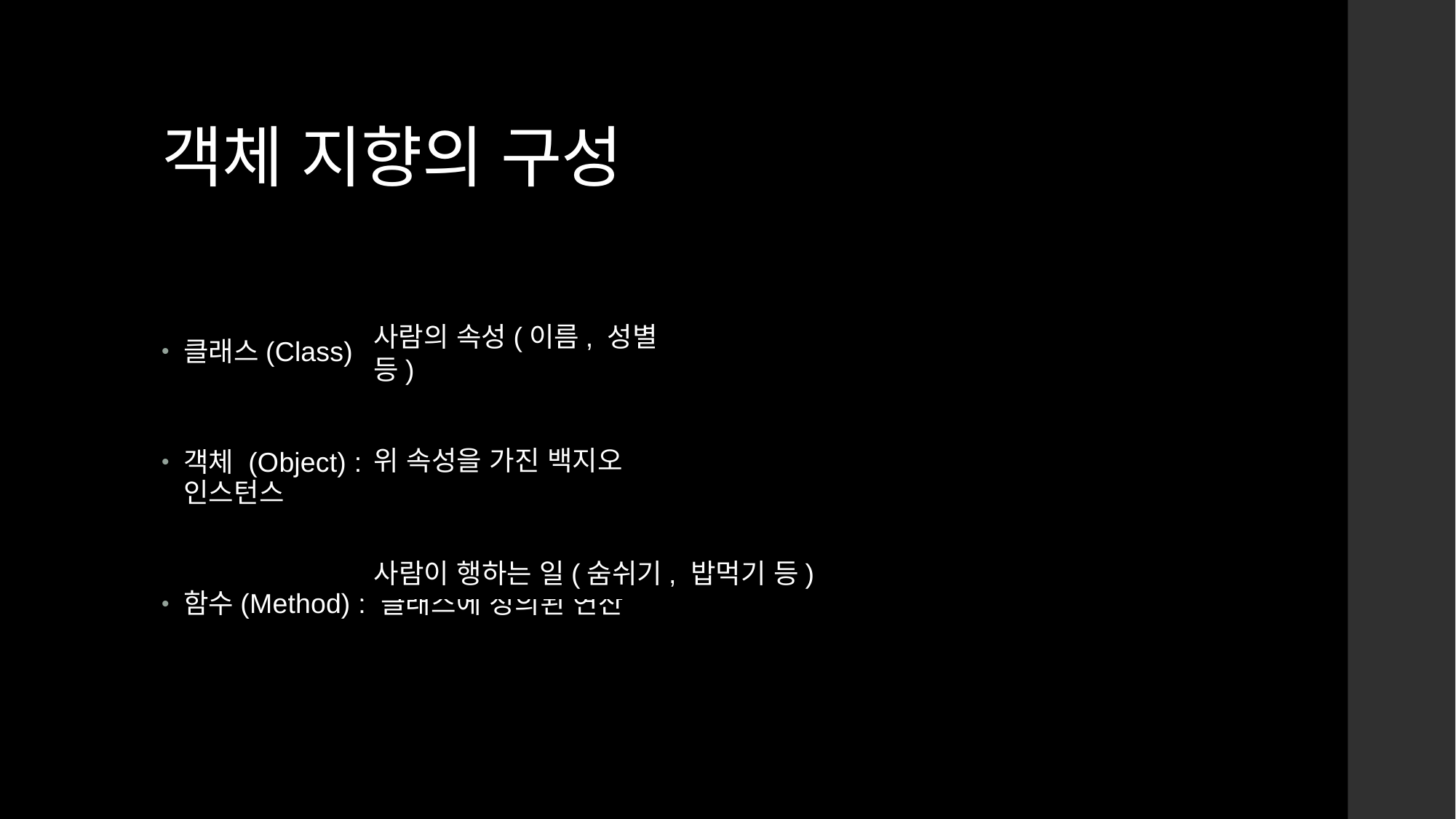

# 객체 지향의 구성

클래스(Class) : 객체의 틀, 추상 자료형

객체 (Object) : 클래스에 의해 선언된 인스턴스

함수(Method) : 클래스에 정의된 연산
사람의 속성(이름, 성별 등)
위 속성을 가진 백지오
사람이 행하는 일(숨쉬기, 밥먹기 등)